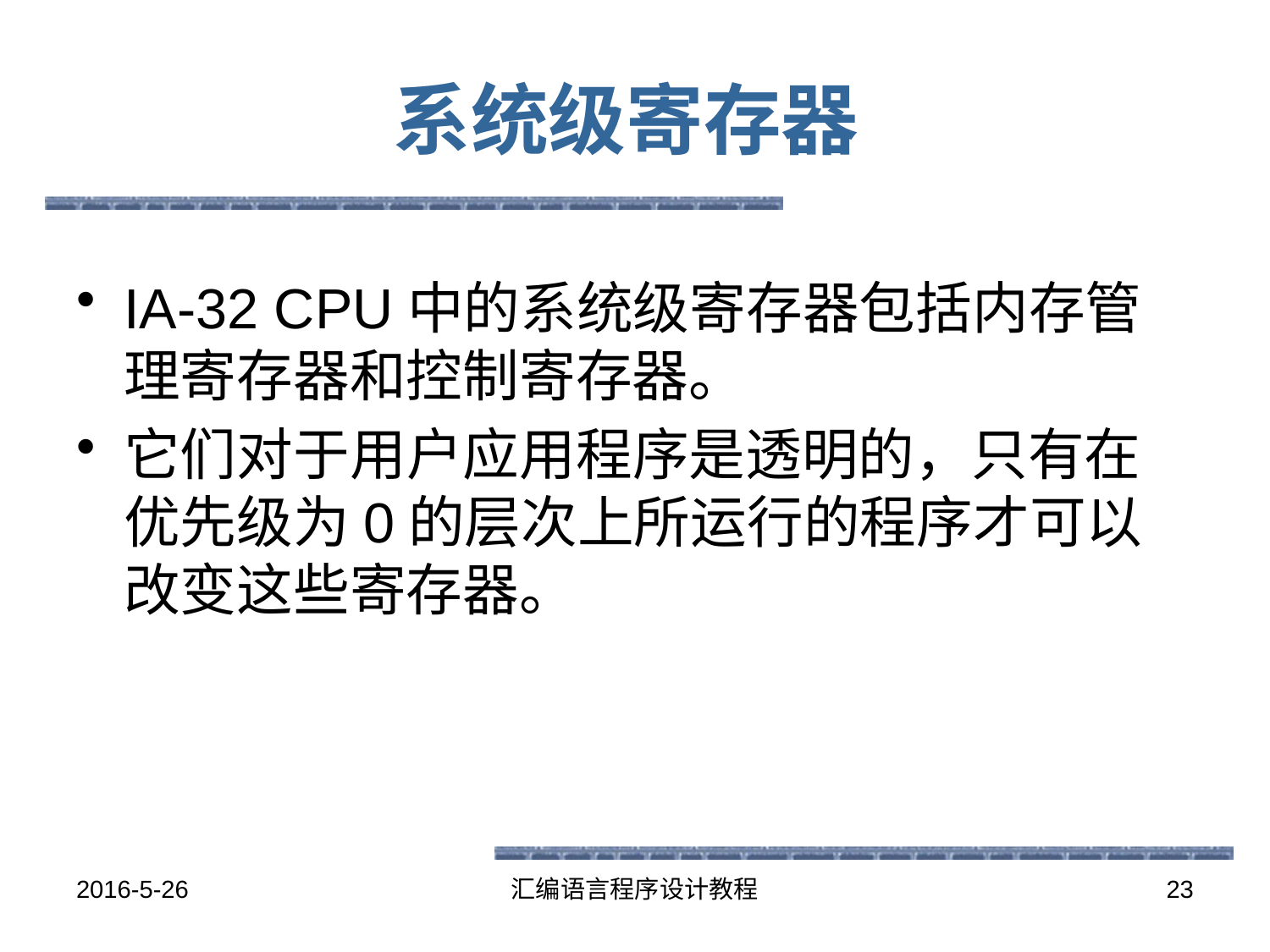

# 系统级寄存器
IA-32 CPU中的系统级寄存器包括内存管理寄存器和控制寄存器。
它们对于用户应用程序是透明的，只有在优先级为0的层次上所运行的程序才可以改变这些寄存器。
2016-5-26
汇编语言程序设计教程
23